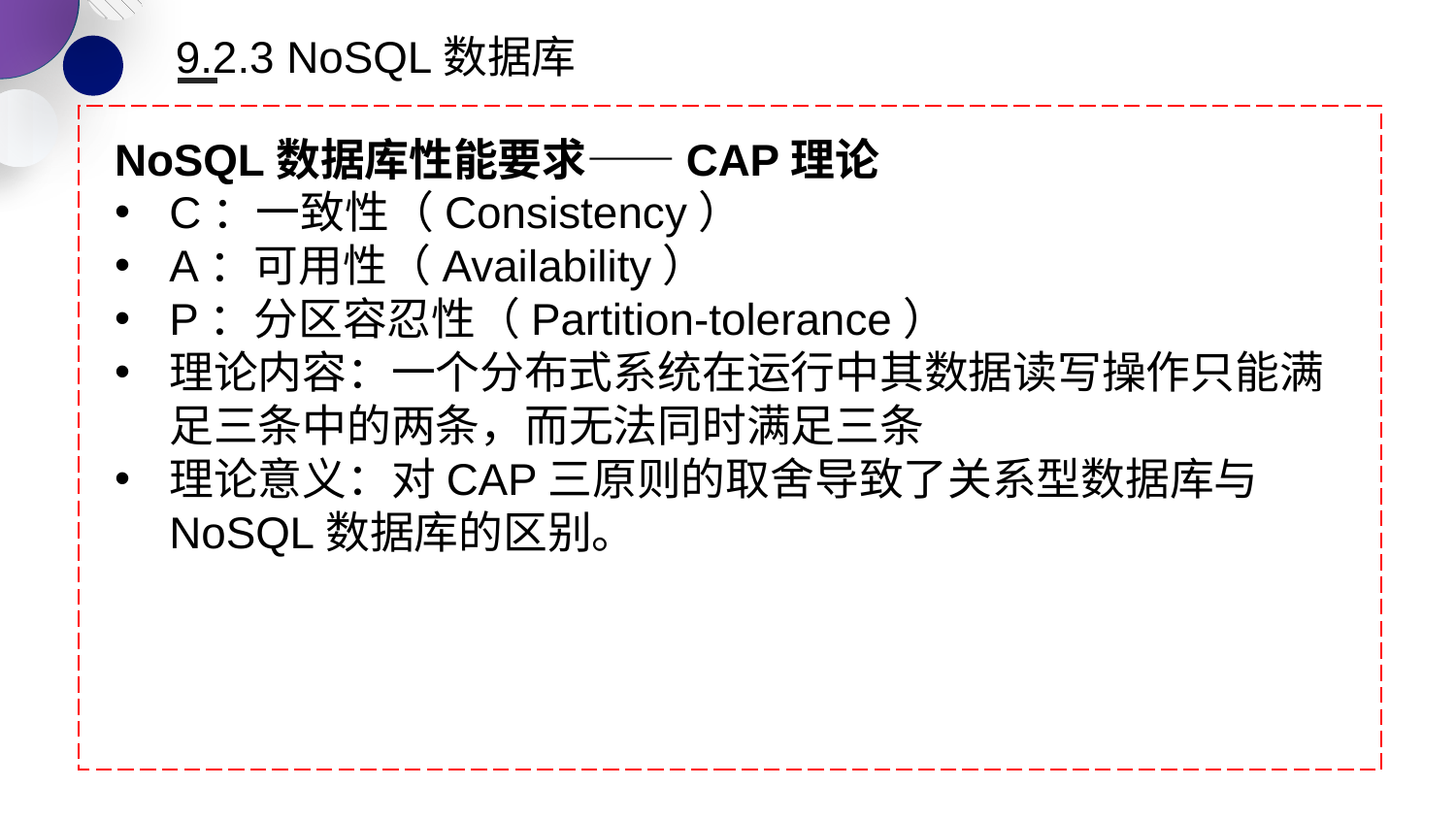

9.2.3 NoSQL数据库

NoSQL数据库性能要求——CAP理论
C：一致性（Consistency）
A：可用性（Availability）
P：分区容忍性（Partition-tolerance）
理论内容：一个分布式系统在运行中其数据读写操作只能满足三条中的两条，而无法同时满足三条
理论意义：对CAP三原则的取舍导致了关系型数据库与NoSQL数据库的区别。